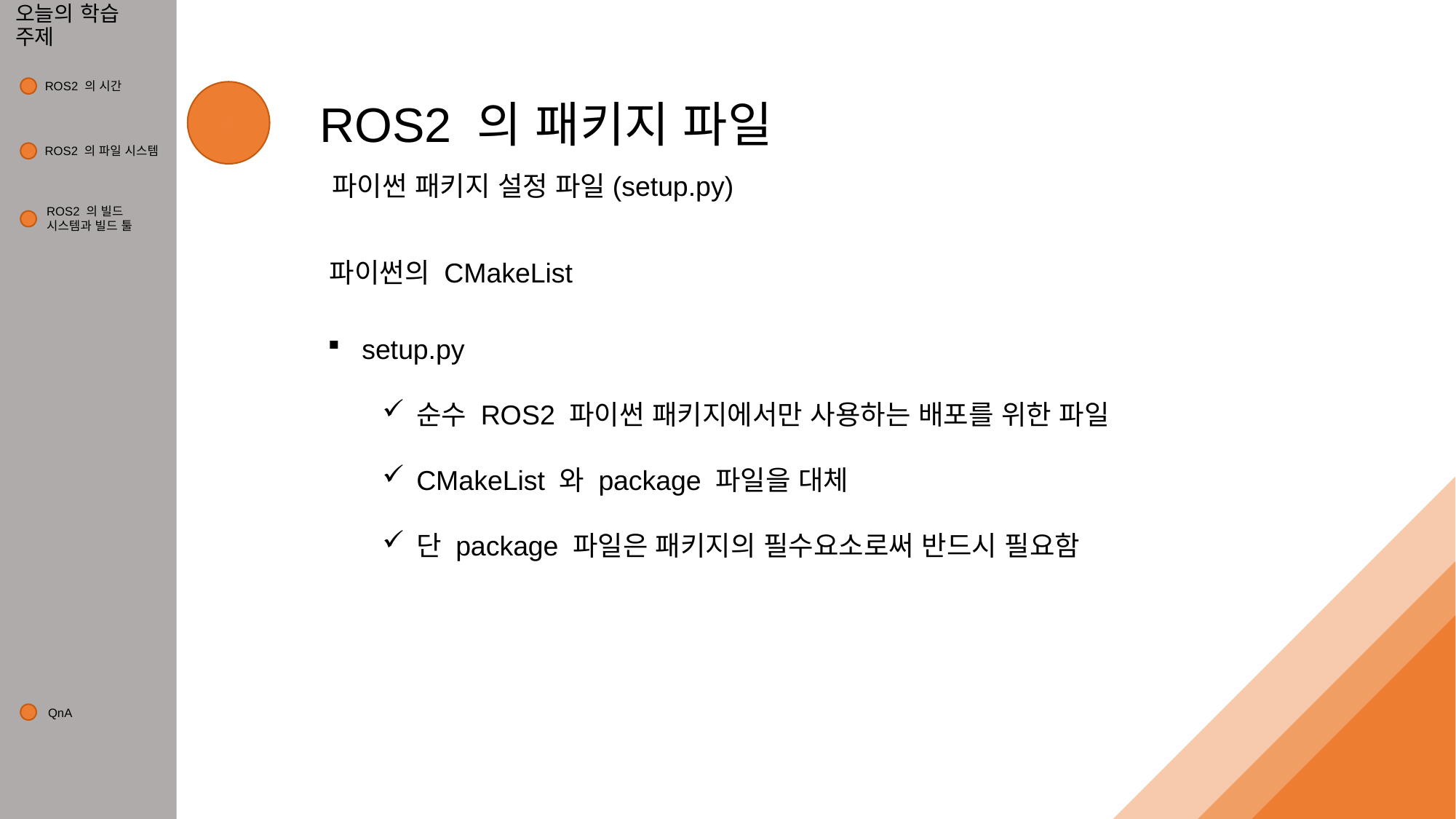

# 오늘의 학습 주제
ROS2 의 시간
1
4
ROS2 의 패키지 파일
ROS2 의 파일 시스템
2
파이썬 패키지 설정 파일(setup.py)
ROS2 의 빌드
시스템과 빌드 툴
3
파이썬의 CMakeList
setup.py

순수 ROS2 파이썬 패키지에서만 사용하는 배포를 위한 파일

CMakeList 와 package 파일을 대체

단 package 파일은 패키지의 필수요소로써 반드시 필요함

QnA
5